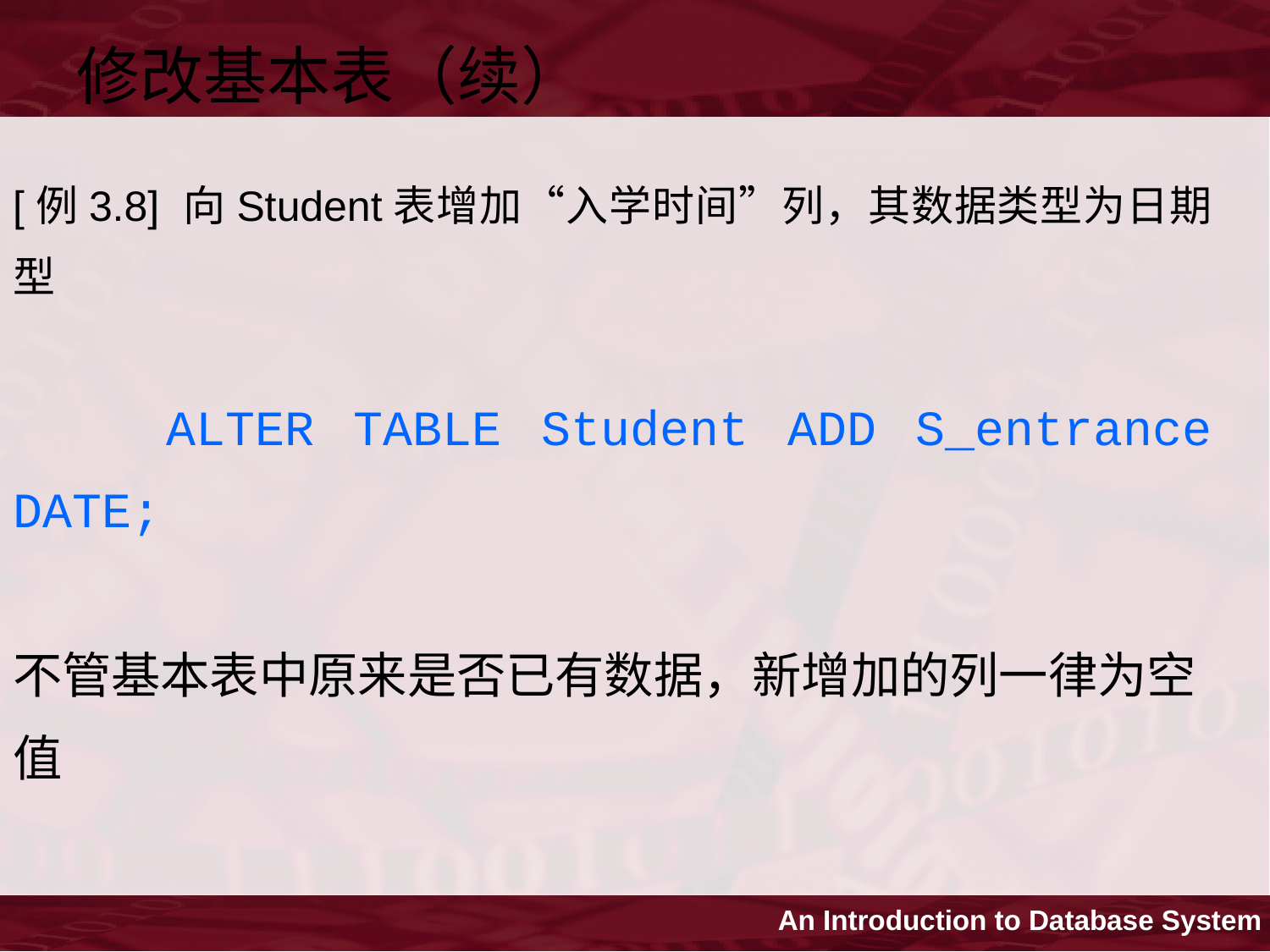

修改基本表（续）
[例3.8] 向Student表增加“入学时间”列，其数据类型为日期型

     ALTER TABLE Student ADD S_entrance DATE;

不管基本表中原来是否已有数据，新增加的列一律为空值